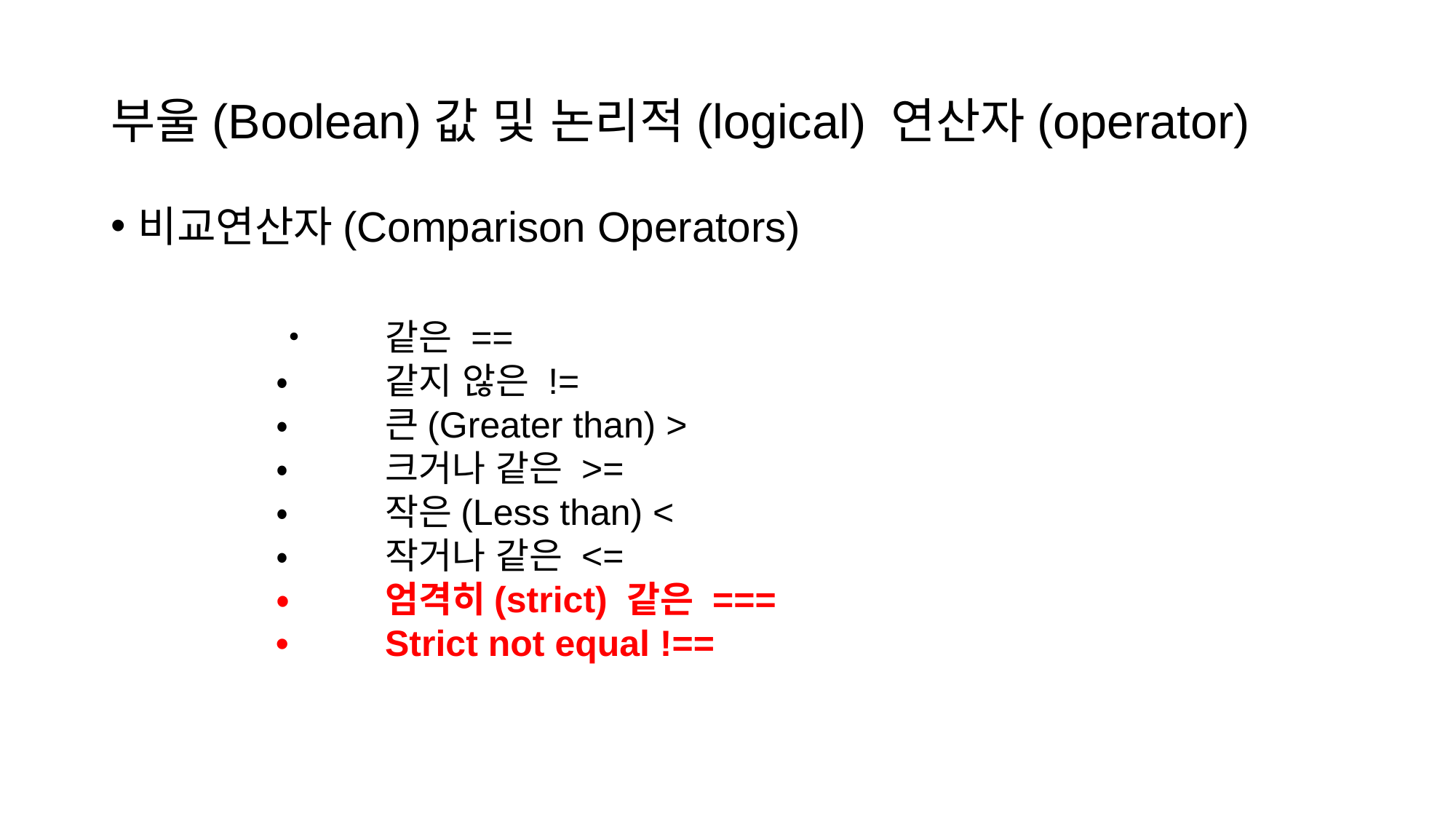

# 부울(Boolean)값 및 논리적(logical) 연산자(operator)
비교연산자(Comparison Operators)
•	같은 ==
•	같지 않은 !=
•	큰(Greater than) >
•	크거나 같은 >=
•	작은(Less than) <
•	작거나 같은 <=
•	엄격히(strict) 같은 ===
•	Strict not equal !==